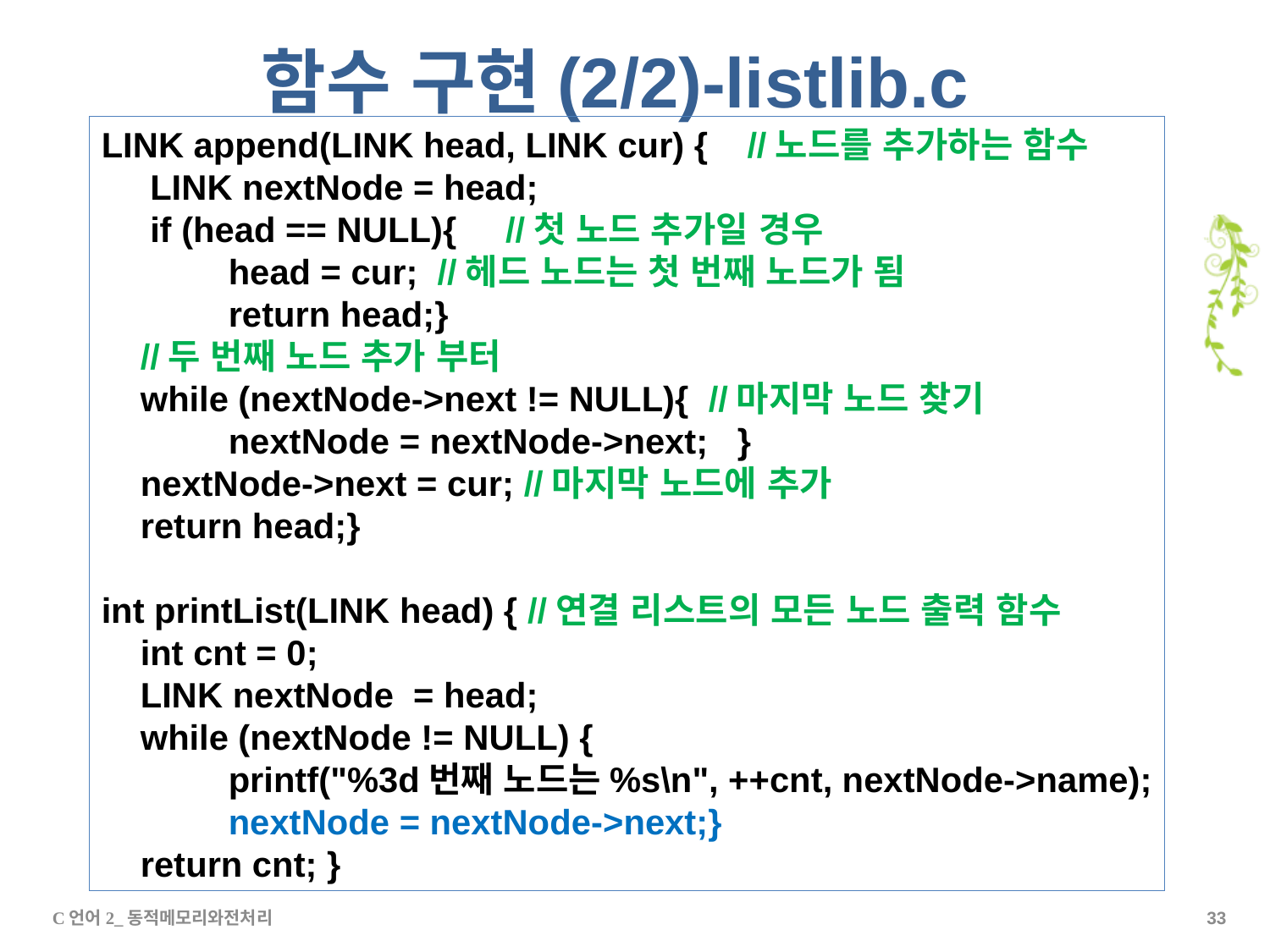

# 함수 구현(2/2)-listlib.c
LINK append(LINK head, LINK cur) {    //노드를 추가하는 함수
     LINK nextNode = head;
     if (head == NULL){     //첫 노드 추가일 경우
	head = cur;  //헤드 노드는 첫 번째 노드가 됨
	return head;}
    //두 번째 노드 추가 부터
    while (nextNode->next != NULL){  //마지막 노드 찾기
	nextNode = nextNode->next;   }
    nextNode->next = cur; //마지막 노드에 추가
    return head;}

int printList(LINK head) { //연결 리스트의 모든 노드 출력 함수
    int cnt = 0;
    LINK nextNode  = head;
    while (nextNode != NULL) {
	printf("%3d번째 노드는%s\n", ++cnt, nextNode->name);
	nextNode = nextNode->next;}
    return cnt; }
C언어2_동적메모리와전처리
33